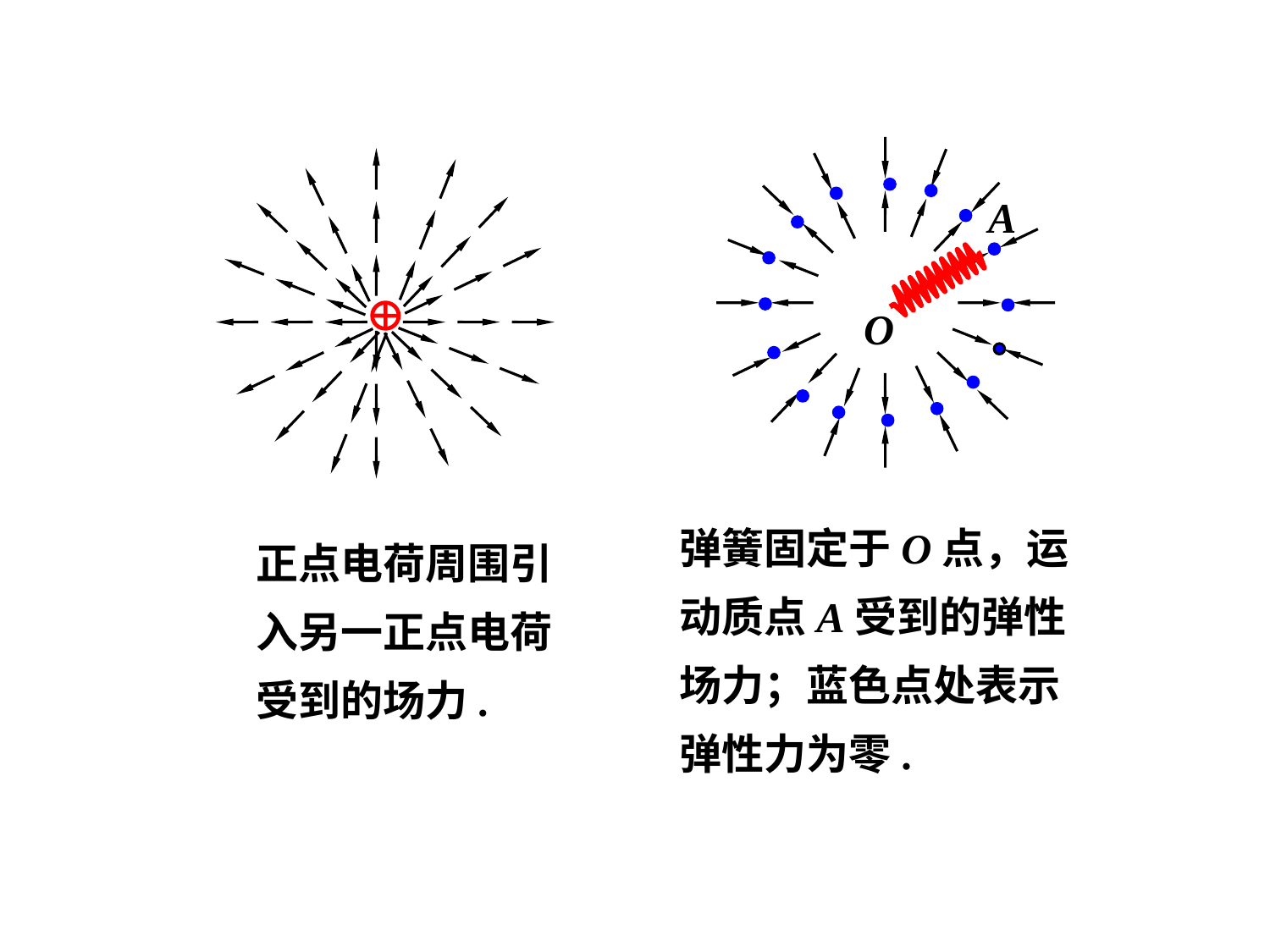

A

O

弹簧固定于O点，运动质点A受到的弹性场力；蓝色点处表示弹性力为零.
正点电荷周围引入另一正点电荷受到的场力.